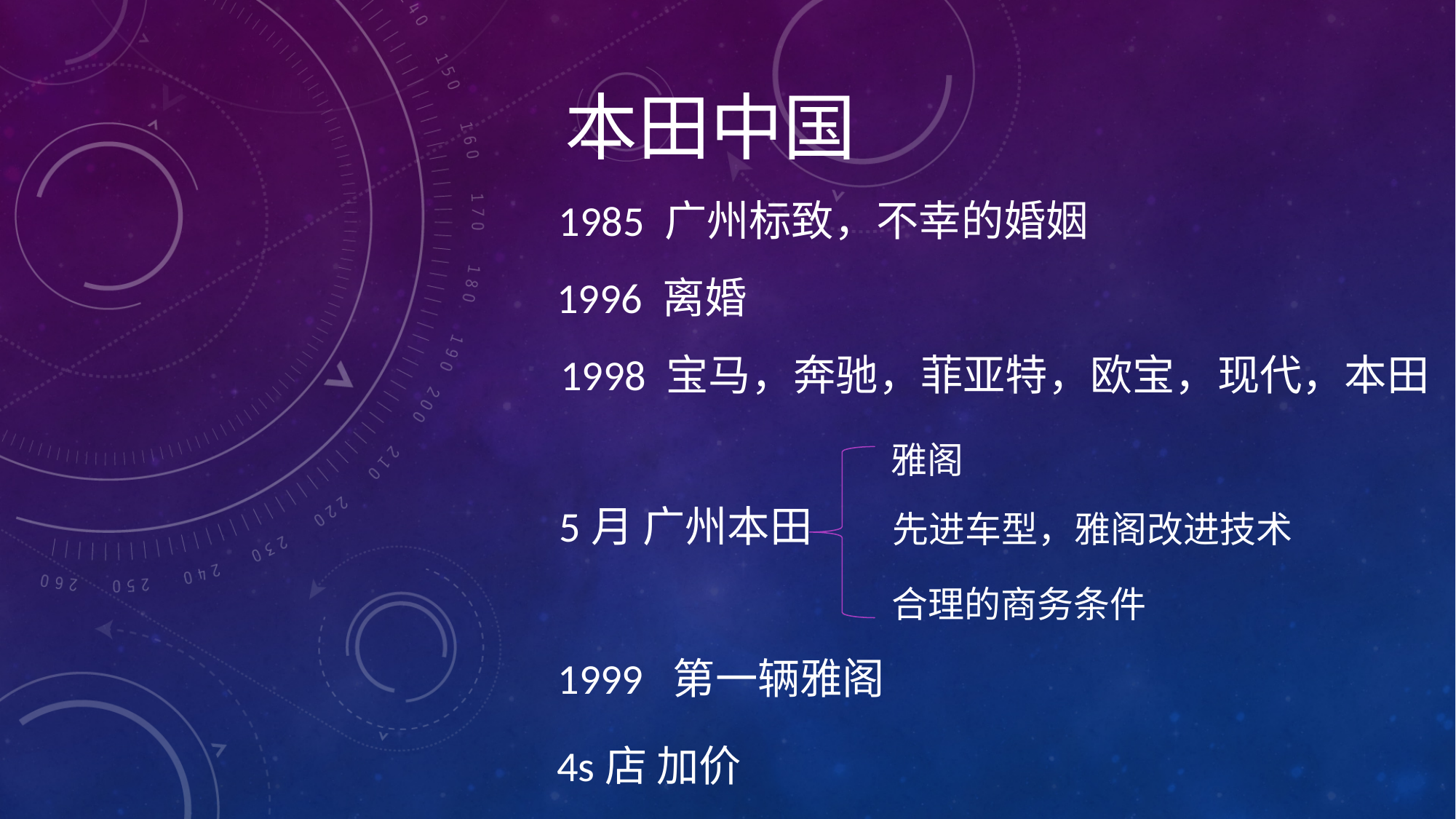

# 本田中国
1985 广州标致，不幸的婚姻
1996 离婚
1998 宝马，奔驰，菲亚特，欧宝，现代，本田
雅阁

5月 广州本田
先进车型，雅阁改进技术
合理的商务条件
1999  第一辆雅阁
4s店 加价